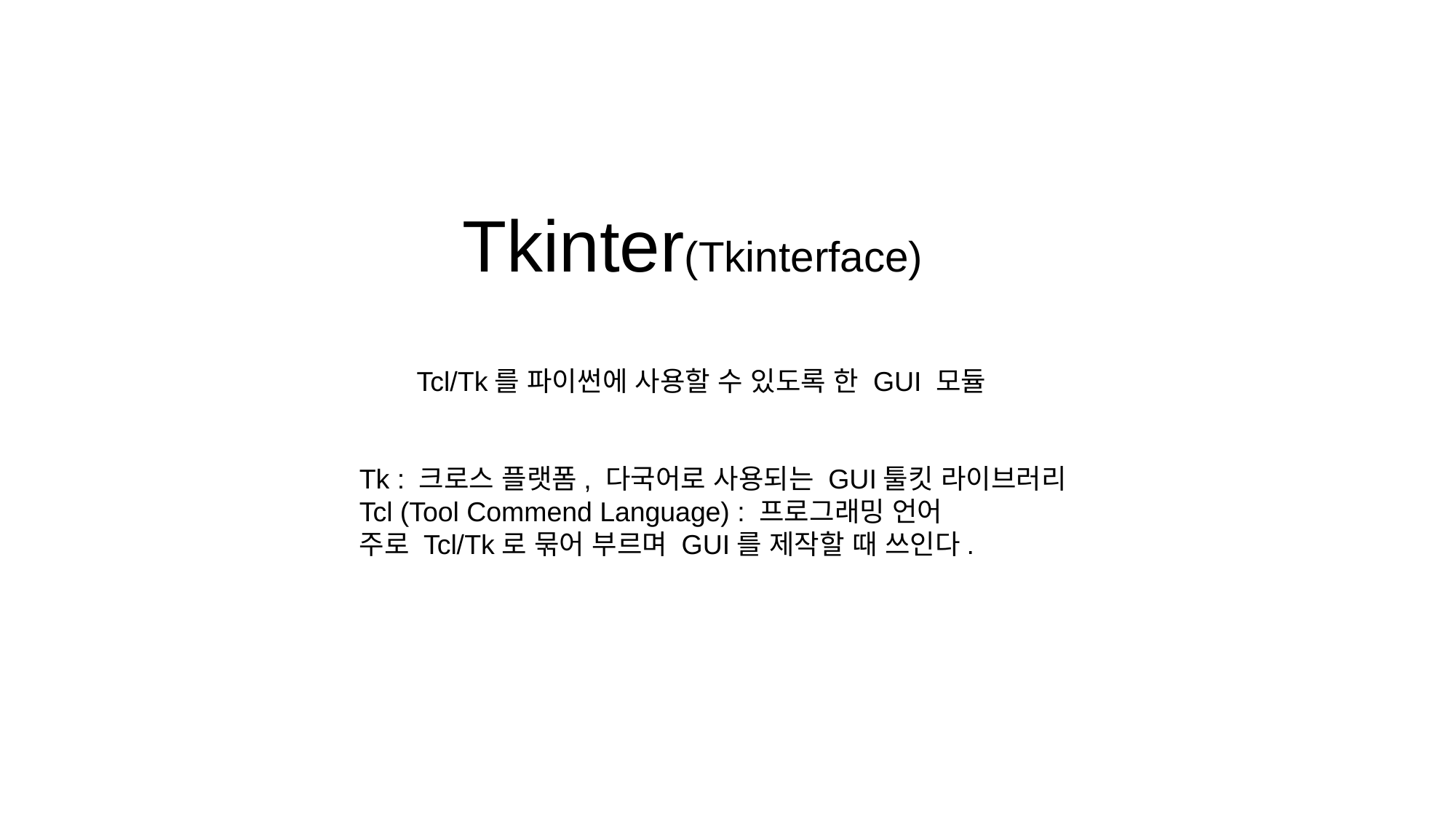

Tkinter(Tkinterface)

Tcl/Tk를 파이썬에 사용할 수 있도록 한 GUI 모듈
Tk : 크로스 플랫폼, 다국어로 사용되는 GUI툴킷 라이브러리
Tcl (Tool Commend Language) : 프로그래밍 언어
주로 Tcl/Tk로 묶어 부르며 GUI를 제작할 때 쓰인다.